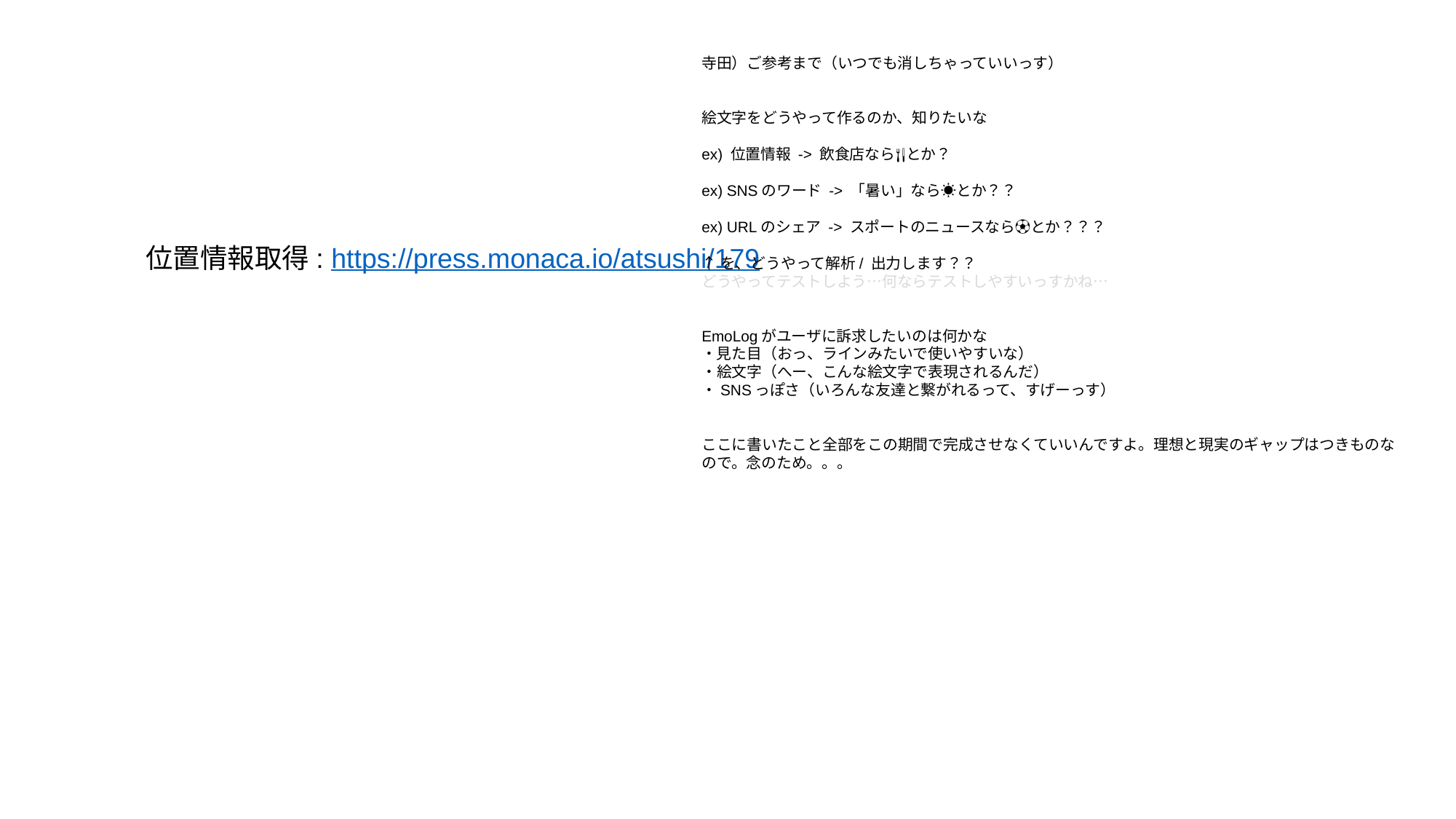

寺田）ご参考まで（いつでも消しちゃっていいっす）

絵文字をどうやって作るのか、知りたいな

ex) 位置情報 -> 飲食店なら🍴とか？

ex) SNSのワード -> 「暑い」なら☀️とか？？

ex) URLのシェア -> スポートのニュースなら⚽️とか？？？

↑を、どうやって解析/ 出力します？？
どうやってテストしよう…何ならテストしやすいっすかね…

EmoLogがユーザに訴求したいのは何かな
・見た目（おっ、ラインみたいで使いやすいな）
・絵文字（へー、こんな絵文字で表現されるんだ）
・SNSっぽさ（いろんな友達と繋がれるって、すげーっす）

ここに書いたこと全部をこの期間で完成させなくていいんですよ。理想と現実のギャップはつきものなので。念のため。。。

位置情報取得: https://press.monaca.io/atsushi/179